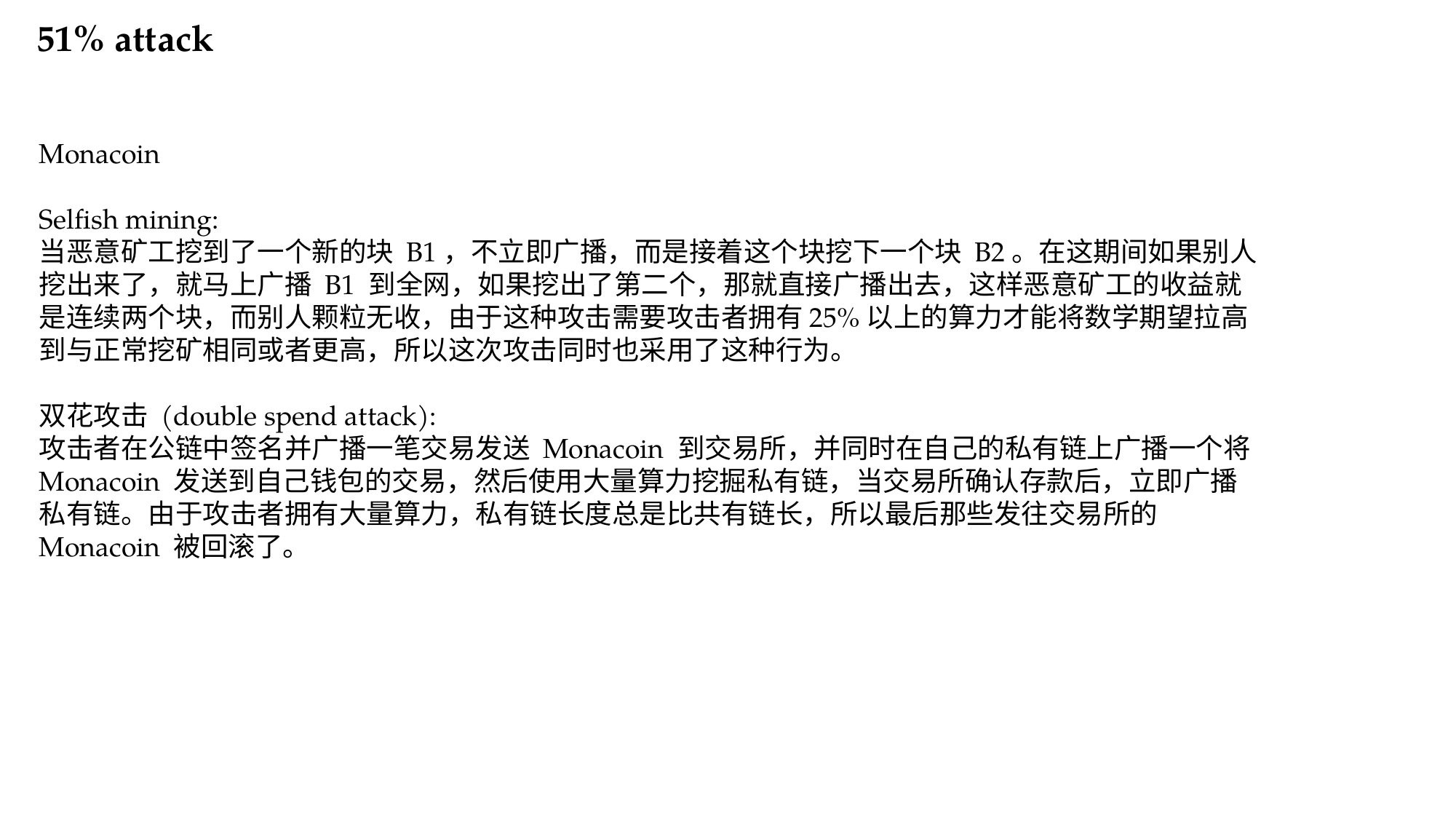

51% attack

Monacoin

Selfish mining:
当恶意矿工挖到了一个新的块 B1，不立即广播，而是接着这个块挖下一个块 B2。在这期间如果别人
挖出来了，就马上广播 B1 到全网，如果挖出了第二个，那就直接广播出去，这样恶意矿工的收益就
是连续两个块，而别人颗粒无收，由于这种攻击需要攻击者拥有25%以上的算力才能将数学期望拉高
到与正常挖矿相同或者更高，所以这次攻击同时也采用了这种行为。

双花攻击 (double spend attack):
攻击者在公链中签名并广播一笔交易发送 Monacoin 到交易所，并同时在自己的私有链上广播一个将
Monacoin 发送到自己钱包的交易，然后使用大量算力挖掘私有链，当交易所确认存款后，立即广播
私有链。由于攻击者拥有大量算力，私有链长度总是比共有链长，所以最后那些发往交易所的
Monacoin 被回滚了。